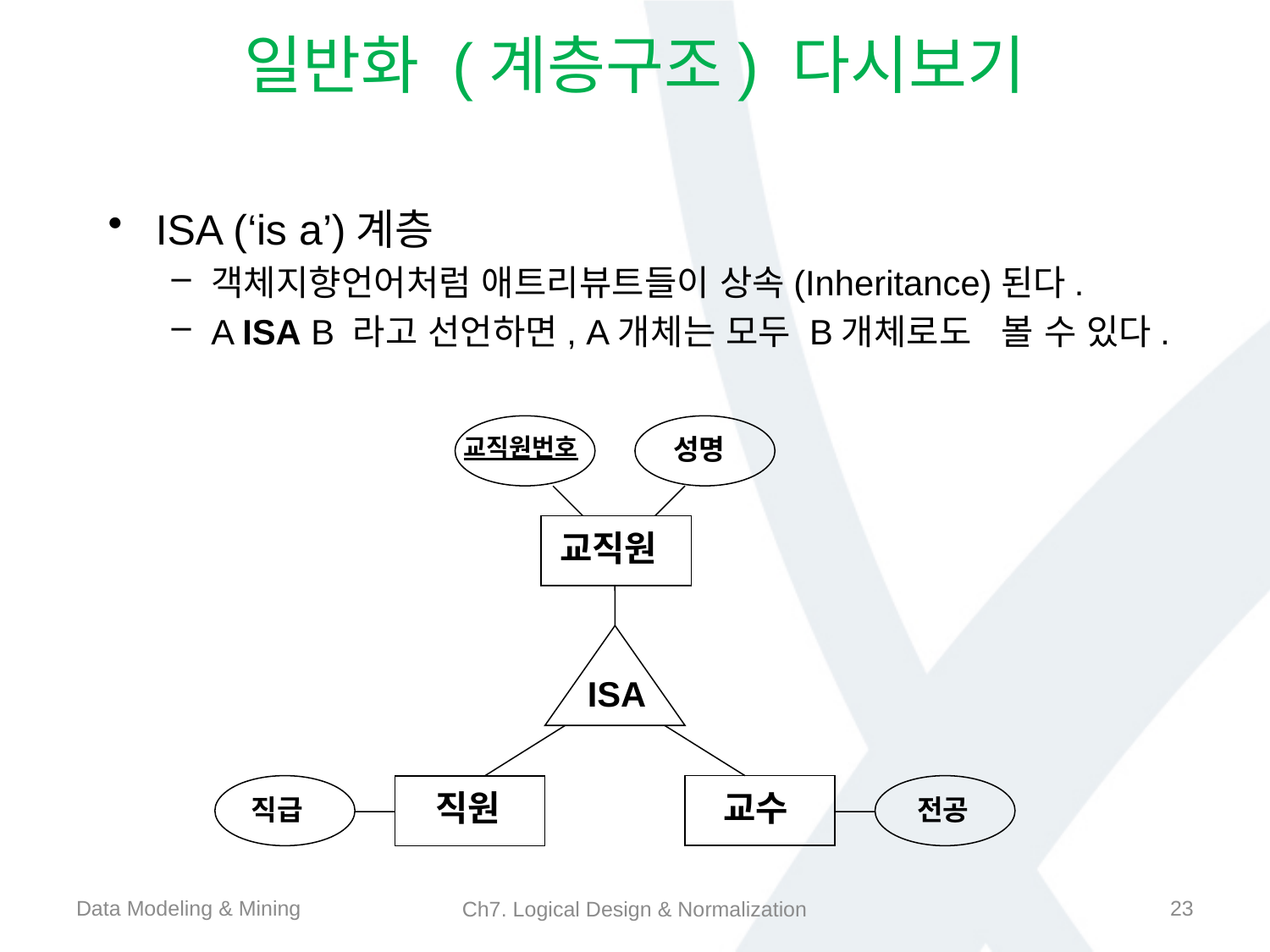

# 일반화 (계층구조) 다시보기
ISA (‘is a’)계층
객체지향언어처럼 애트리뷰트들이 상속(Inheritance)된다.
A ISA B 라고 선언하면, A개체는 모두 B개체로도   볼 수 있다.

교직원번호
성명

교직원

ISA

교수
직원
직급
전공

Data Modeling & Mining
23
Ch7. Logical Design & Normalization